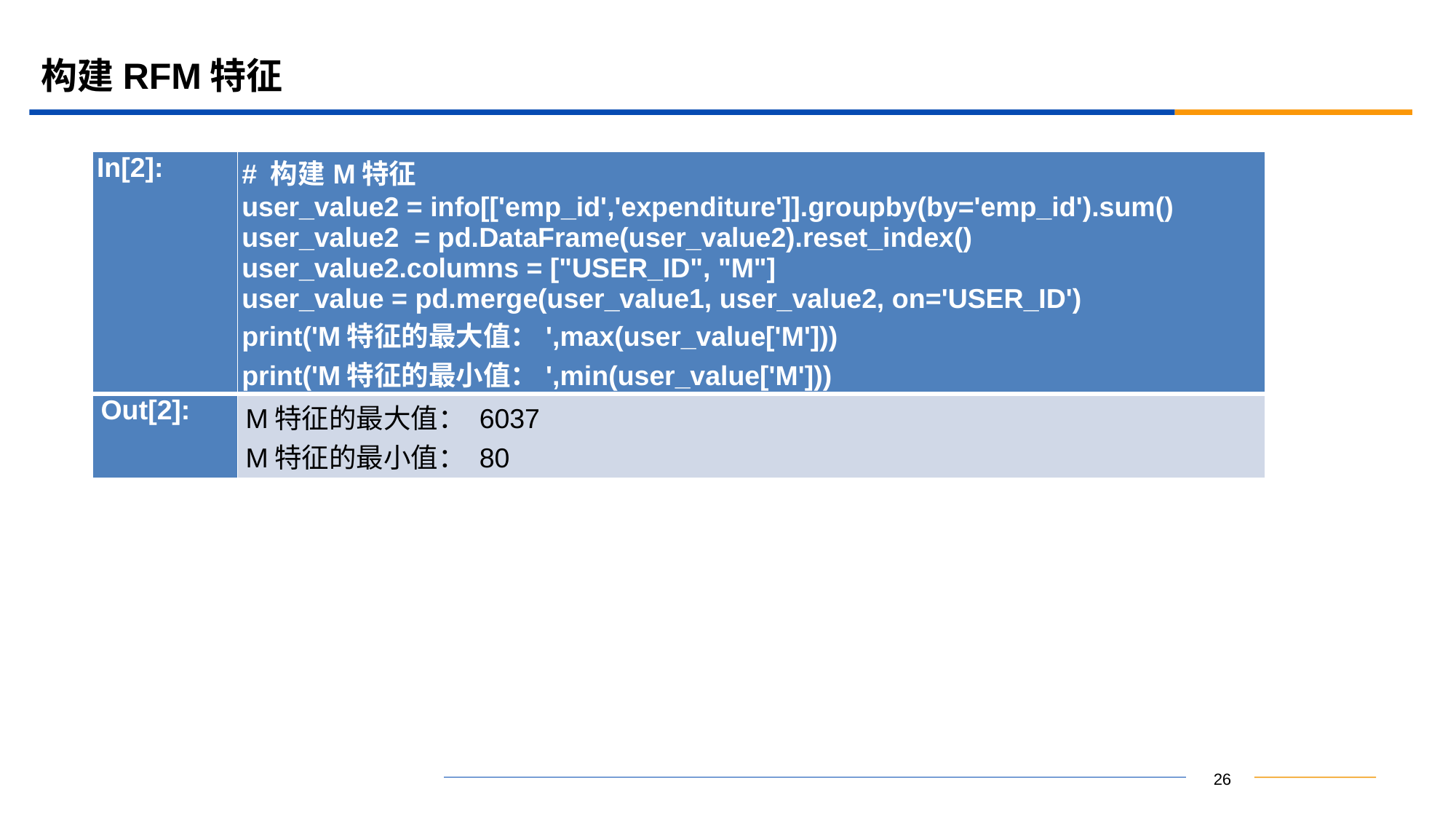

# 构建RFM特征
| In[2]: | # 构建M特征 user\_value2 = info[['emp\_id','expenditure']].groupby(by='emp\_id').sum() user\_value2 = pd.DataFrame(user\_value2).reset\_index() user\_value2.columns = ["USER\_ID", "M"] user\_value = pd.merge(user\_value1, user\_value2, on='USER\_ID') print('M特征的最大值：',max(user\_value['M'])) print('M特征的最小值：',min(user\_value['M'])) |
| --- | --- |
| Out[2]: | M特征的最大值： 6037 M特征的最小值： 80 |